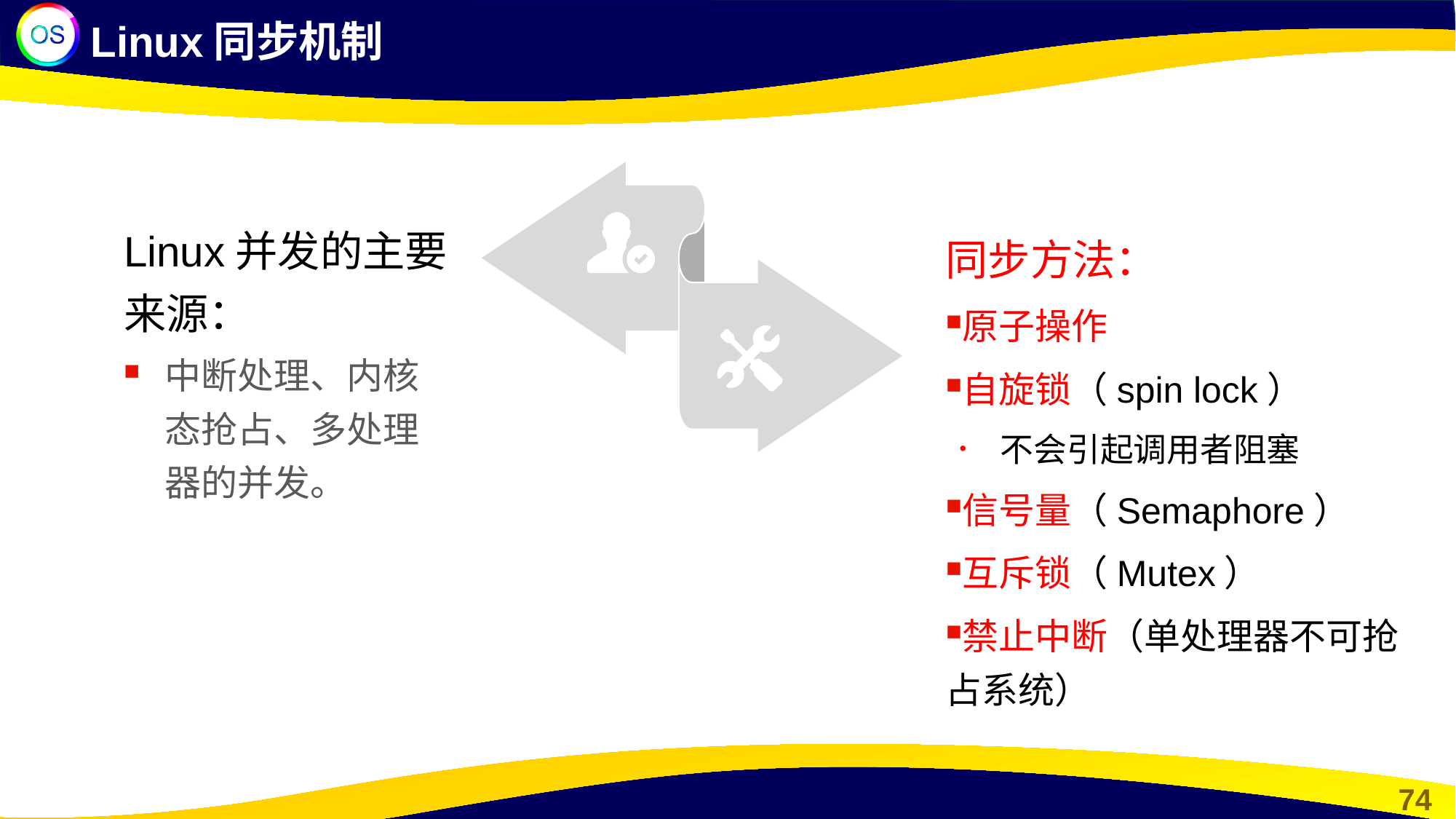

Linux同步机制

Linux并发的主要来源：
中断处理、内核态抢占、多处理器的并发。

同步方法：
原子操作
自旋锁（spin lock）
不会引起调用者阻塞
信号量（Semaphore）
互斥锁（Mutex）
禁止中断（单处理器不可抢占系统）